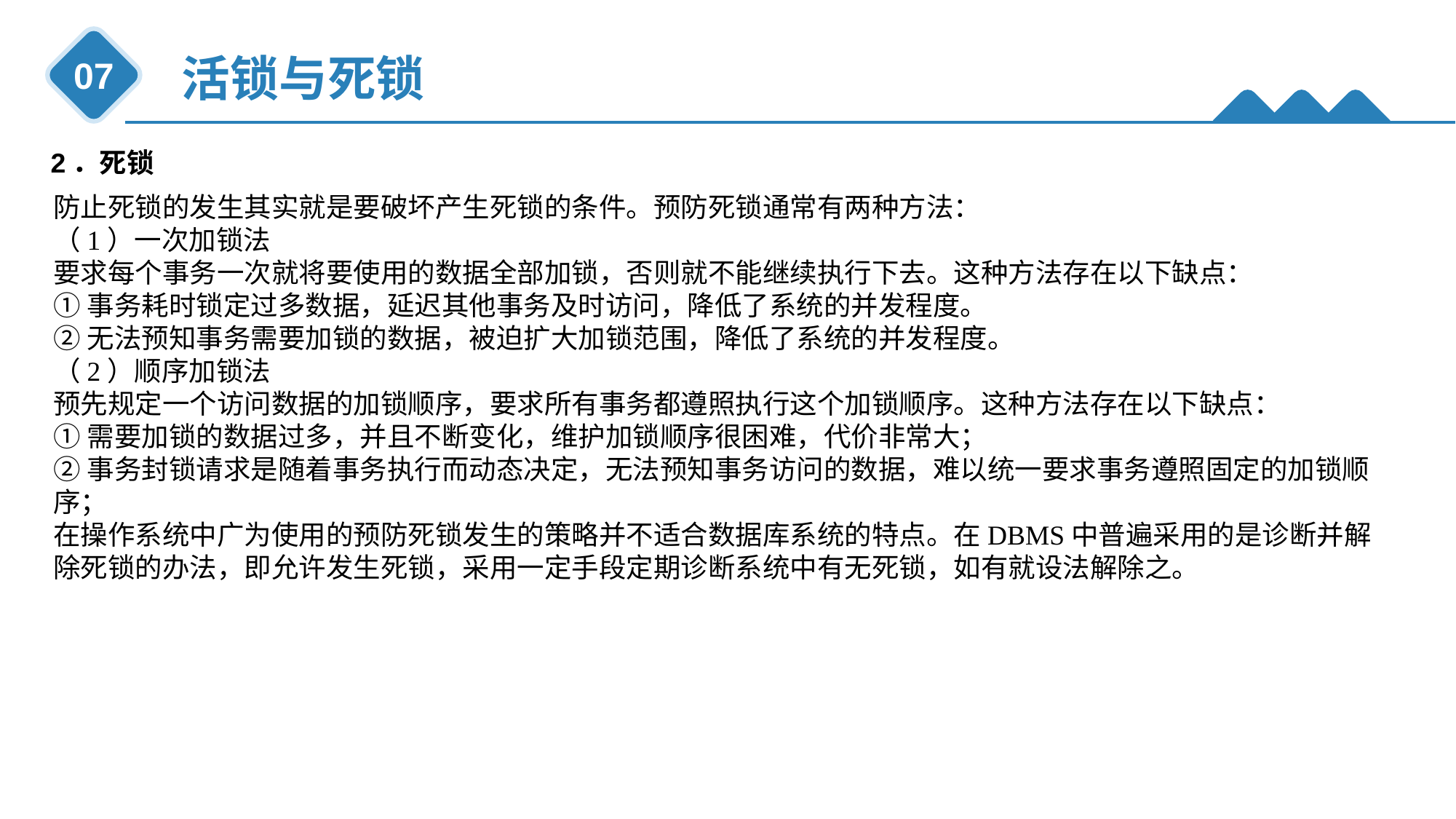

活锁与死锁
07

2．死锁
防止死锁的发生其实就是要破坏产生死锁的条件。预防死锁通常有两种方法：
（1）一次加锁法
要求每个事务一次就将要使用的数据全部加锁，否则就不能继续执行下去。这种方法存在以下缺点：
①事务耗时锁定过多数据，延迟其他事务及时访问，降低了系统的并发程度。
②无法预知事务需要加锁的数据，被迫扩大加锁范围，降低了系统的并发程度。
（2）顺序加锁法
预先规定一个访问数据的加锁顺序，要求所有事务都遵照执行这个加锁顺序。这种方法存在以下缺点：
①需要加锁的数据过多，并且不断变化，维护加锁顺序很困难，代价非常大；
②事务封锁请求是随着事务执行而动态决定，无法预知事务访问的数据，难以统一要求事务遵照固定的加锁顺序；
在操作系统中广为使用的预防死锁发生的策略并不适合数据库系统的特点。在DBMS中普遍采用的是诊断并解除死锁的办法，即允许发生死锁，采用一定手段定期诊断系统中有无死锁，如有就设法解除之。